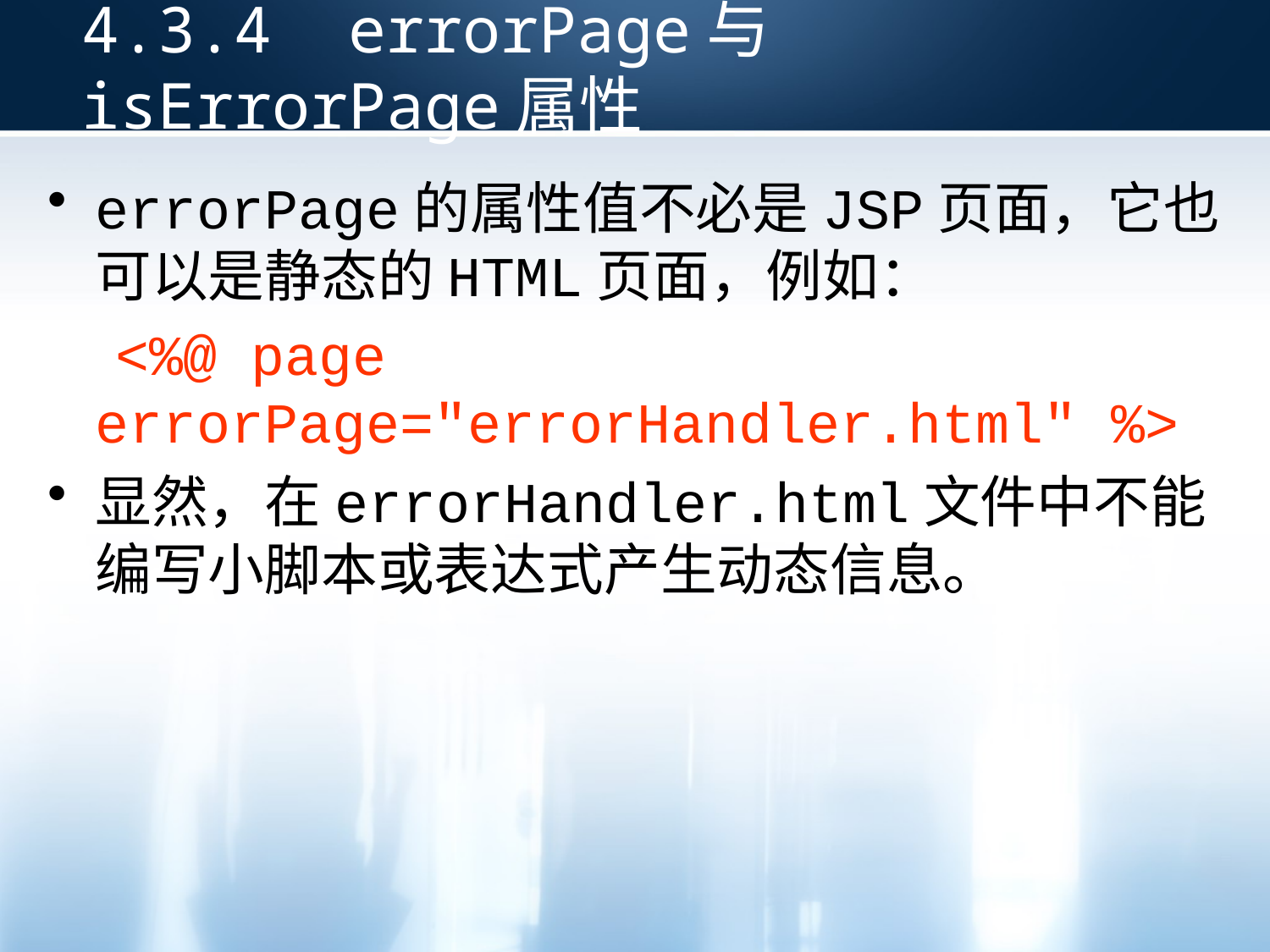

4.3.4  errorPage与isErrorPage属性
errorPage的属性值不必是JSP页面，它也可以是静态的HTML页面，例如：
  <%@ page errorPage="errorHandler.html" %>
显然，在errorHandler.html文件中不能编写小脚本或表达式产生动态信息。